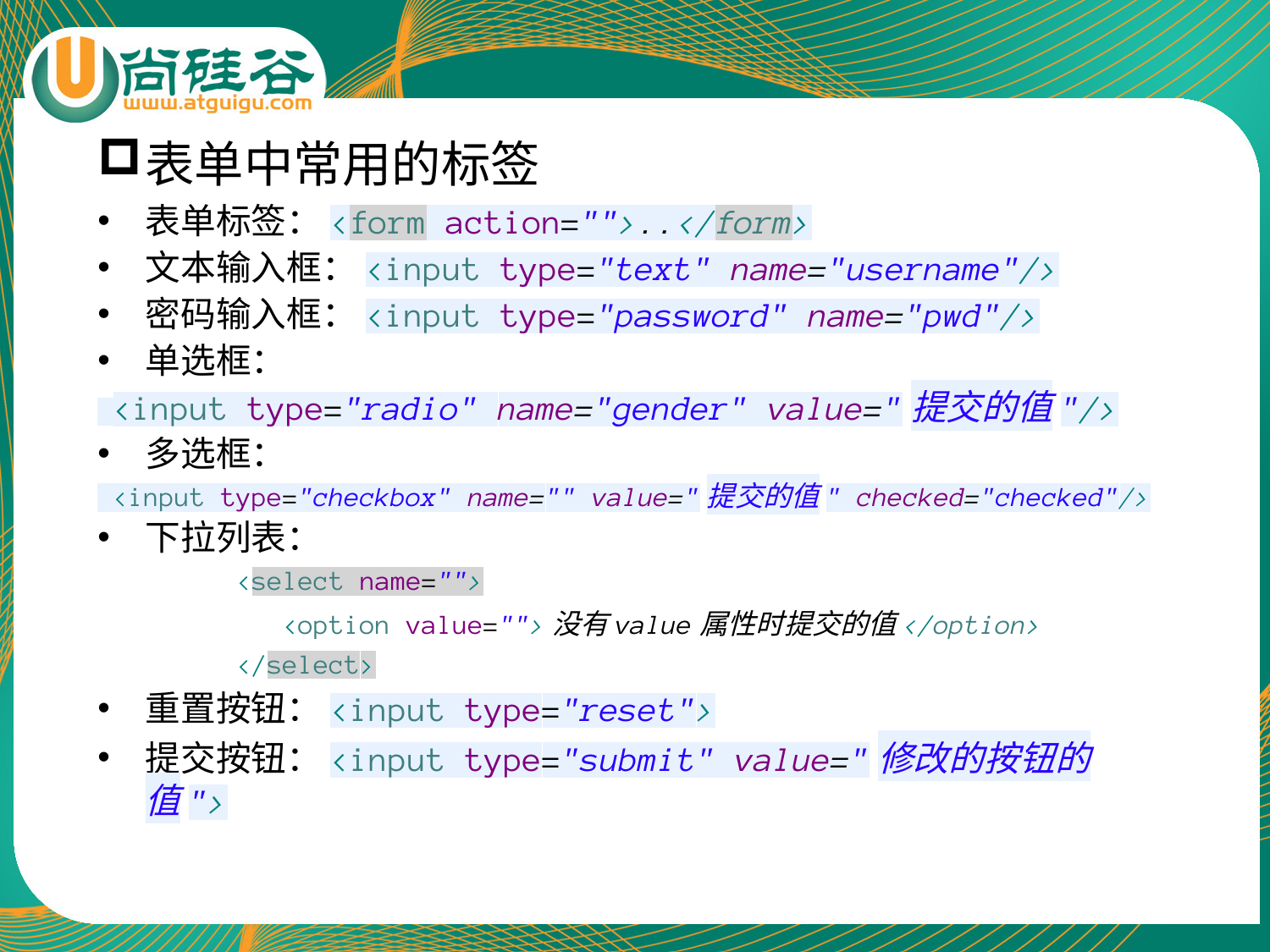

表单中常用的标签
表单标签：<form action="">..</form>
文本输入框：<input type="text" name="username"/>
密码输入框：<input type="password" name="pwd"/>
单选框：
 <input type="radio" name="gender" value="提交的值"/>
多选框：
 <input type="checkbox" name="" value="提交的值" checked="checked"/>
下拉列表：
         <select name="">
            <option value="">没有value属性时提交的值</option>
         </select>
重置按钮：<input type="reset">
提交按钮：<input type="submit" value="修改的按钮的值">